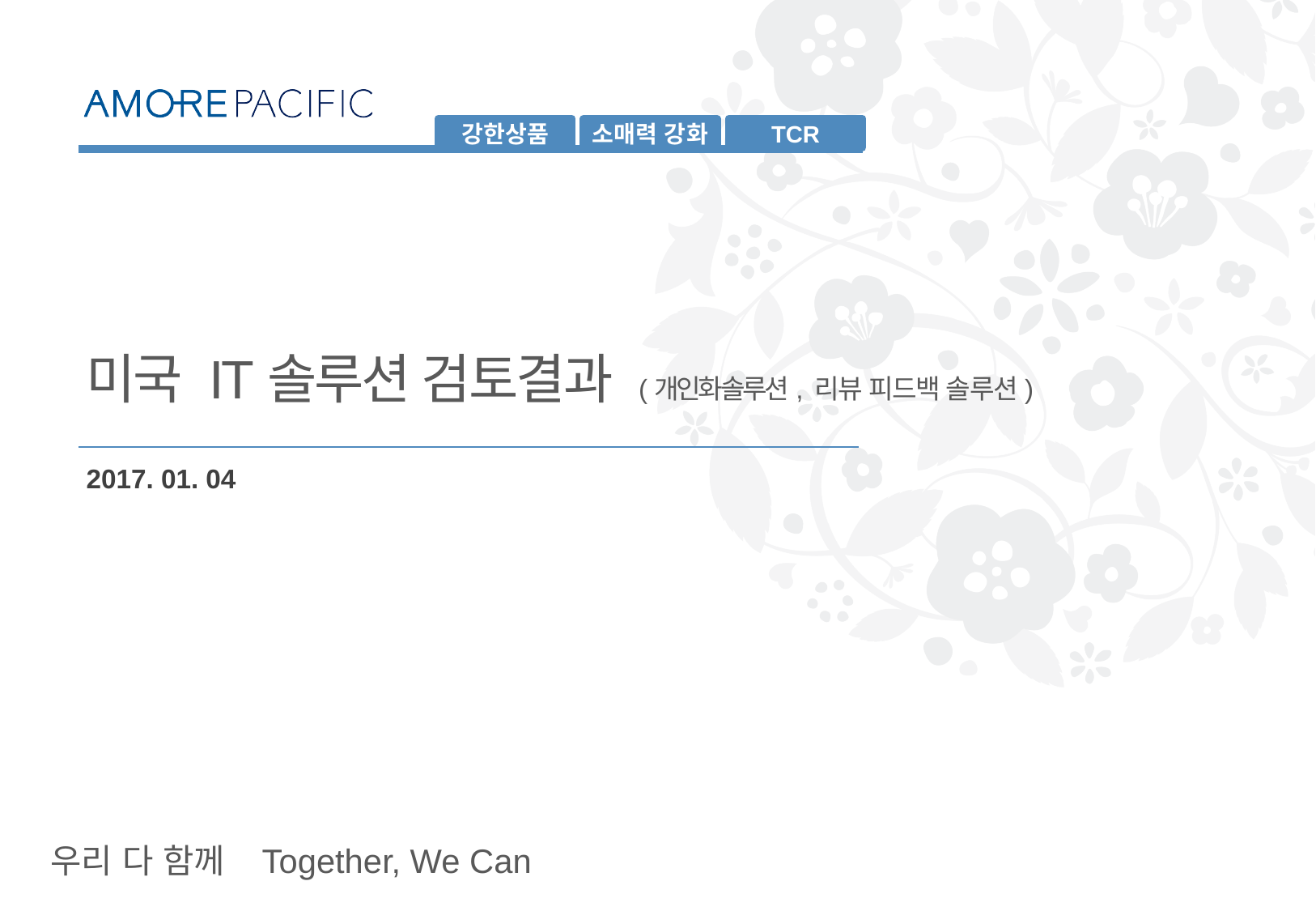

# 미국 IT솔루션 검토결과 (개인화솔루션, 리뷰 피드백 솔루션)
2017. 01. 04